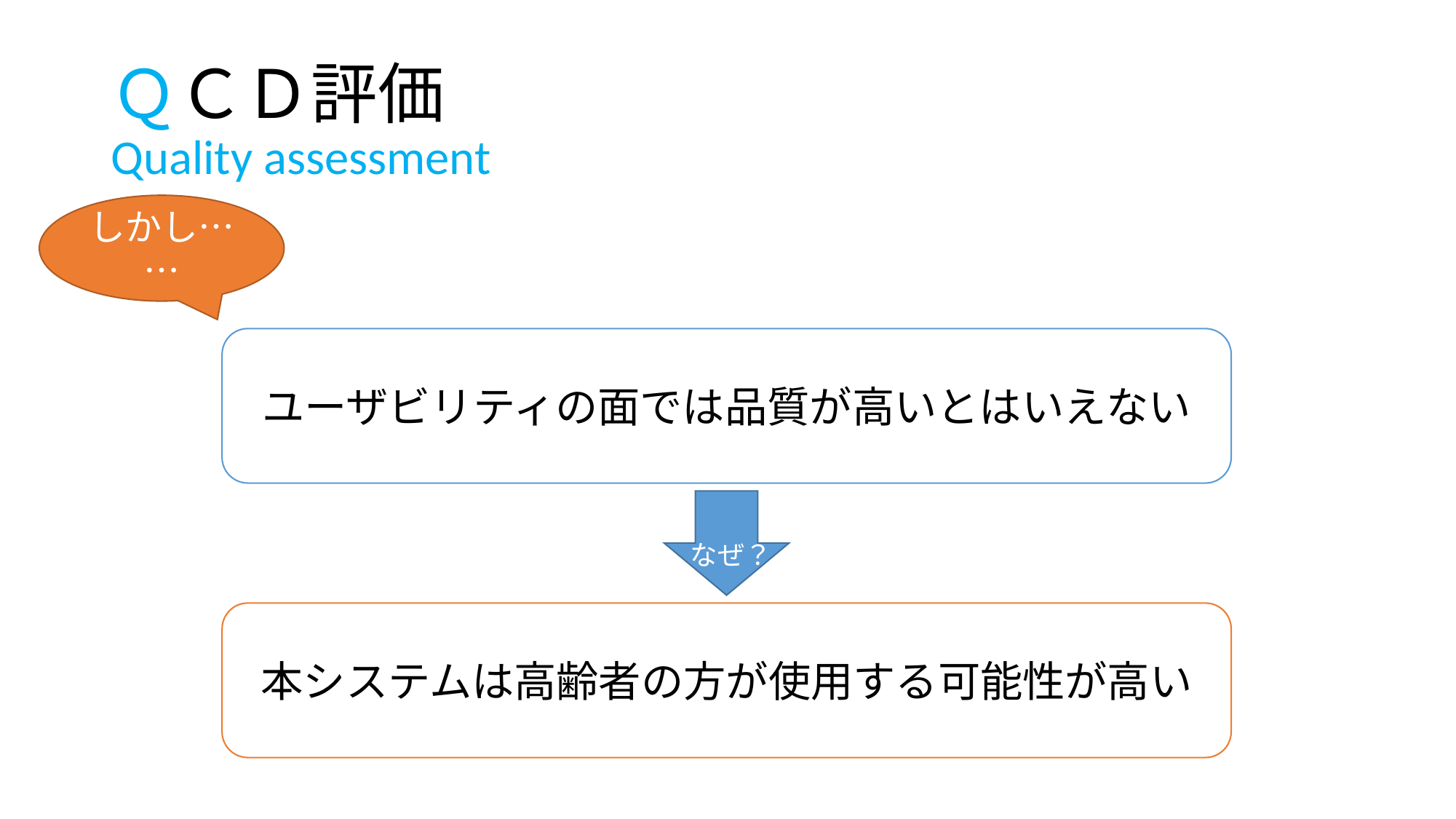

# ＱＣＤ評価 Quality assessment
しかし……
ユーザビリティの面では品質が高いとはいえない

なぜ？
本システムは高齢者の方が使用する可能性が高い